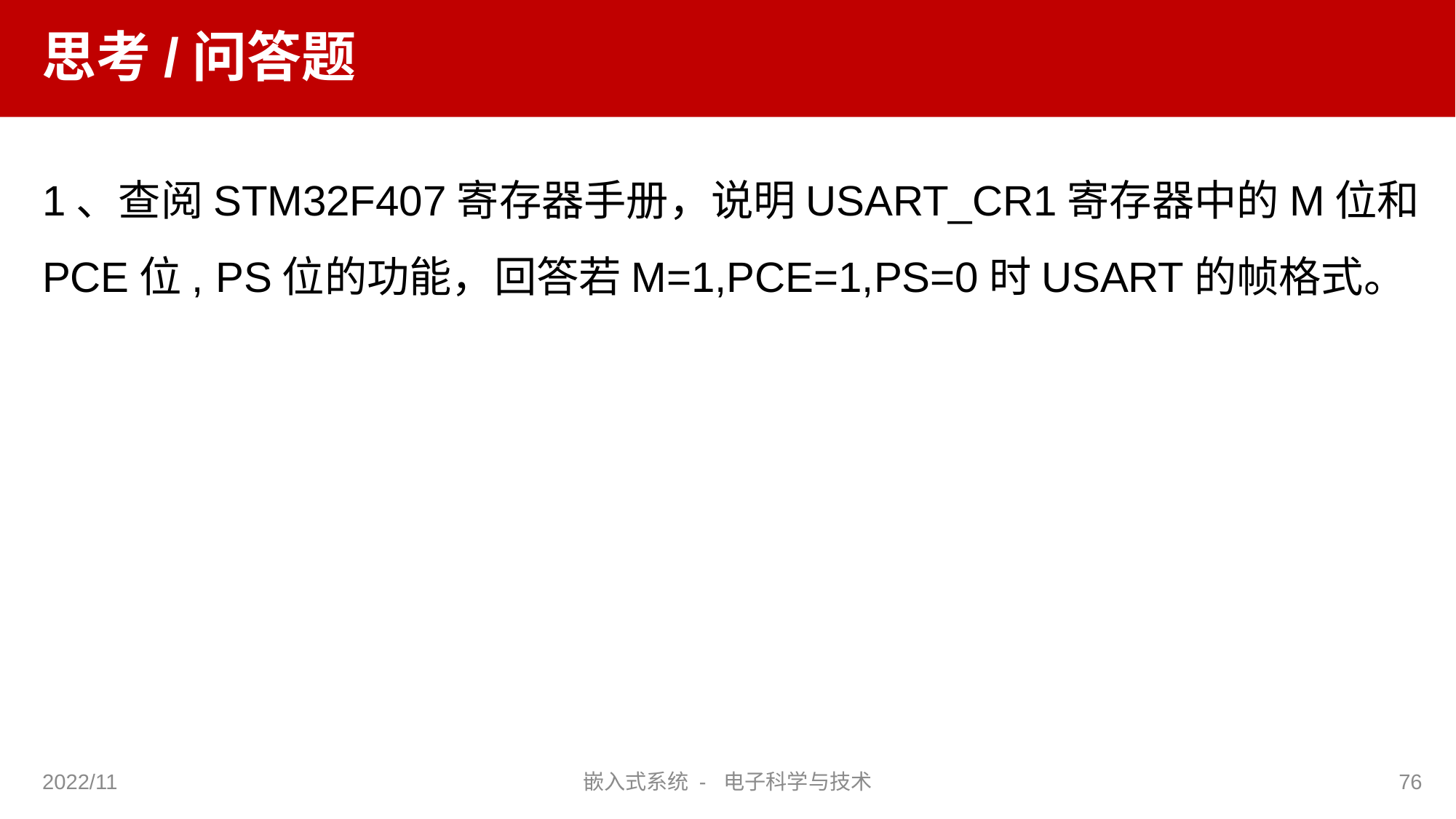

# 思考/问答题
1、查阅STM32F407寄存器手册，说明USART_CR1寄存器中的M位和PCE位, PS位的功能，回答若M=1,PCE=1,PS=0时USART的帧格式。
2022/11
嵌入式系统 -  电子科学与技术
76